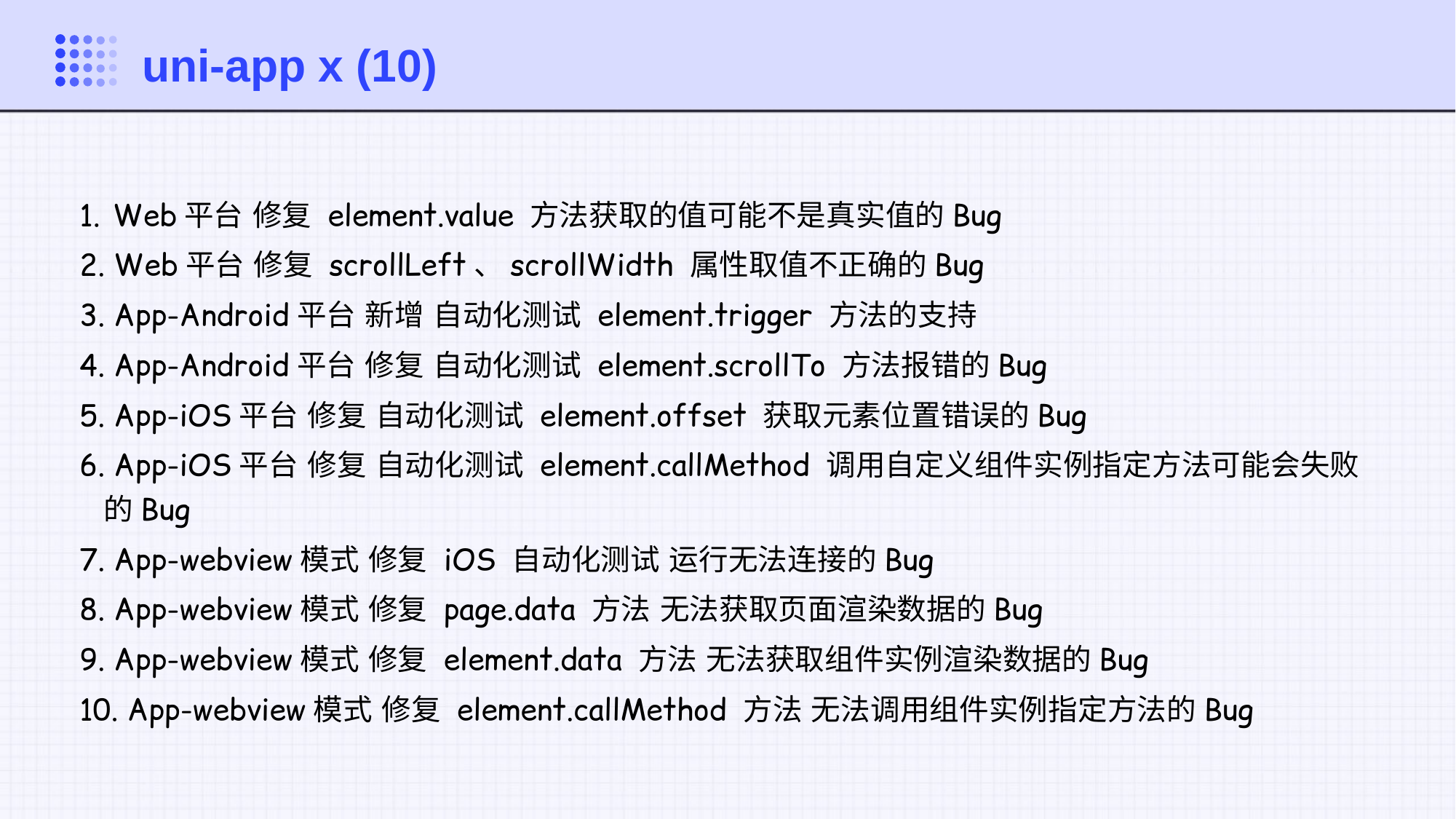

uni-app x (10)

 Web平台 修复 element.value 方法获取的值可能不是真实值的Bug
 Web平台 修复 scrollLeft、scrollWidth 属性取值不正确的Bug
 App-Android平台 新增 自动化测试 element.trigger 方法的支持
 App-Android平台 修复 自动化测试 element.scrollTo 方法报错的Bug
 App-iOS平台 修复 自动化测试 element.offset 获取元素位置错误的Bug
 App-iOS平台 修复 自动化测试 element.callMethod 调用自定义组件实例指定方法可能会失败的Bug
 App-webview模式 修复 iOS 自动化测试 运行无法连接的Bug
 App-webview模式 修复 page.data 方法 无法获取页面渲染数据的Bug
 App-webview模式 修复 element.data 方法 无法获取组件实例渲染数据的Bug
 App-webview模式 修复 element.callMethod 方法 无法调用组件实例指定方法的Bug